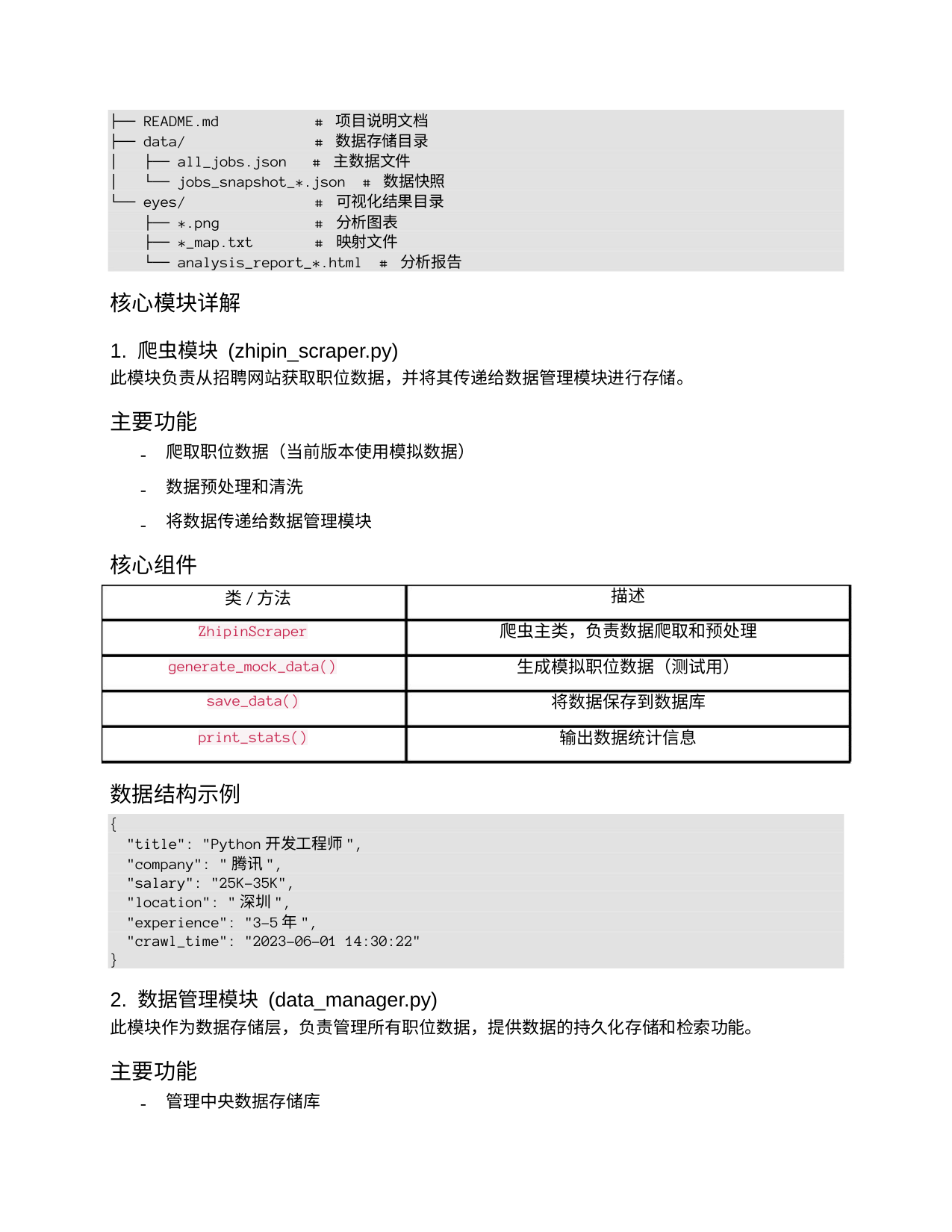

├── README.md
# 项目说明文档
├── data/
# 数据存储目录
│
│
├── all_jobs.json # 主数据文件
└── jobs_snapshot_*.json # 数据快照
└── eyes/
├── *.png
├── *_map.txt
# 可视化结果目录
# 分析图表
# 映射文件
└── analysis_report_*.html # 分析报告
核心模块详解
1. 爬虫模块 (zhipin_scraper.py)
此模块负责从招聘网站获取职位数据，并将其传递给数据管理模块进行存储。
主要功能
爬取职位数据（当前版本使用模拟数据）
数据预处理和清洗
-
-
-
将数据传递给数据管理模块
核心组件

类/方法
描述
ZhipinScraper
爬虫主类，负责数据爬取和预处理
生成模拟职位数据（测试用）
将数据保存到数据库
generate_mock_data()
save_data()
print_stats()
输出数据统计信息
数据结构示例
{

"title": "Python开发工程师",
"company": "腾讯",
"salary": "25K-35K",
"location": "深圳",
"experience": "3-5年",
"crawl_time": "2023-06-01 14:30:22"
}
2. 数据管理模块 (data_manager.py)
此模块作为数据存储层，负责管理所有职位数据，提供数据的持久化存储和检索功能。
主要功能
管理中央数据存储库
-